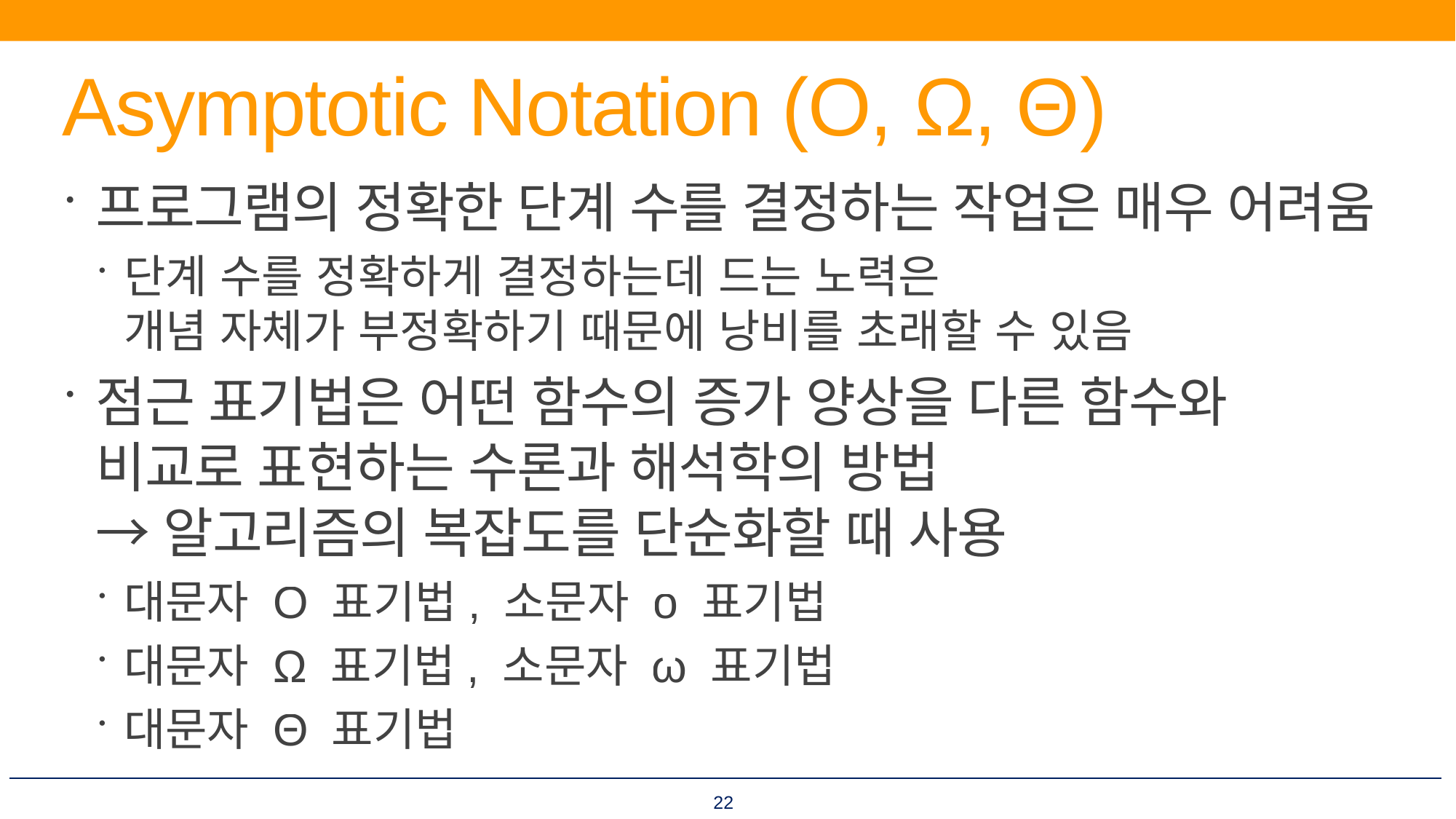

# Asymptotic Notation (O, Ω, Θ)
프로그램의 정확한 단계 수를 결정하는 작업은 매우 어려움
단계 수를 정확하게 결정하는데 드는 노력은
개념 자체가 부정확하기 때문에 낭비를 초래할 수 있음
점근 표기법은 어떤 함수의 증가 양상을 다른 함수와
비교로 표현하는 수론과 해석학의 방법
→ 알고리즘의 복잡도를 단순화할 때 사용
대문자 O 표기법, 소문자 o 표기법
대문자 Ω 표기법, 소문자 ω 표기법
대문자 Θ 표기법
22